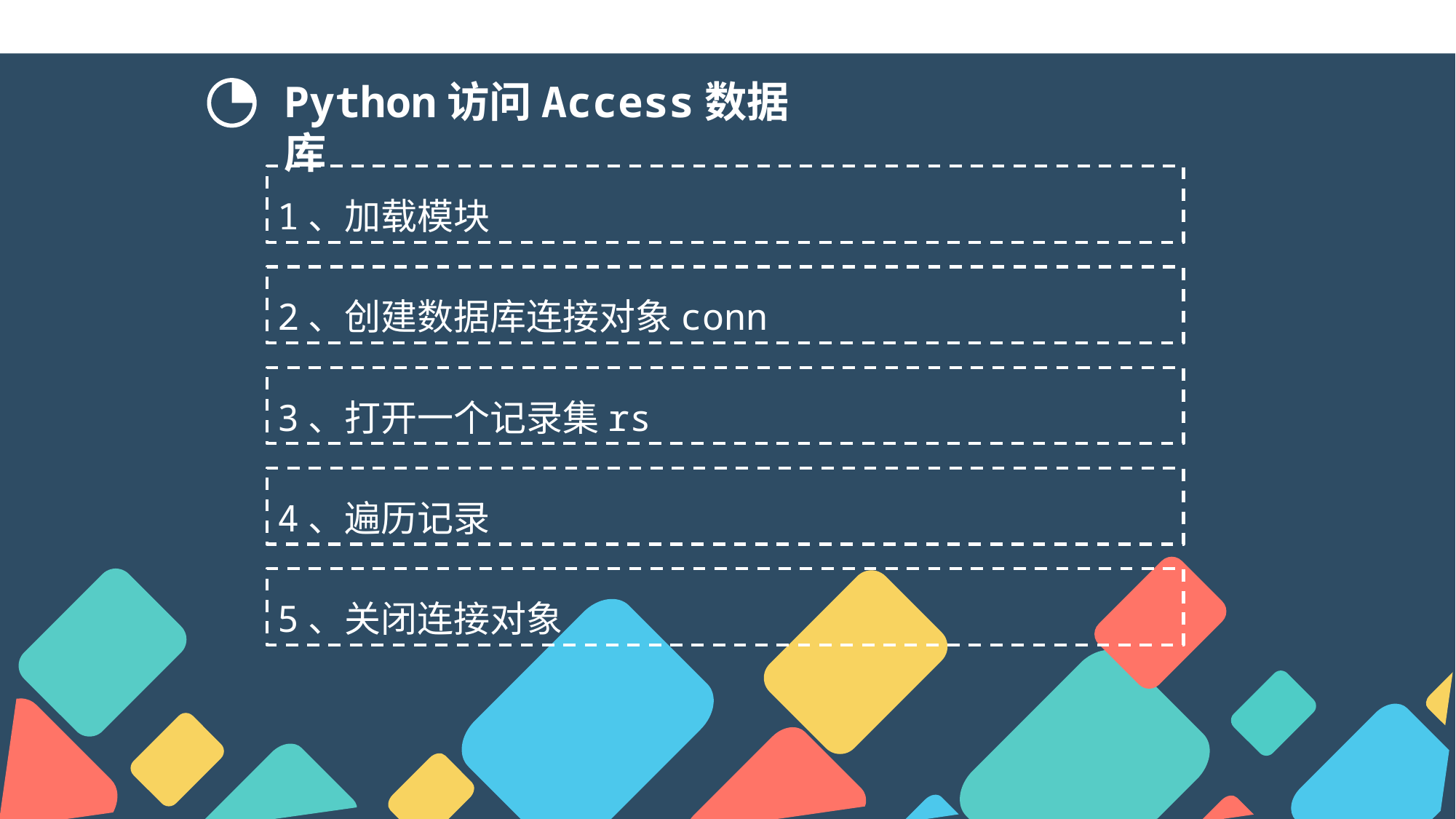

Python访问Access数据库

1、加载模块
2、创建数据库连接对象conn
3、打开一个记录集rs
4、遍历记录
5、关闭连接对象